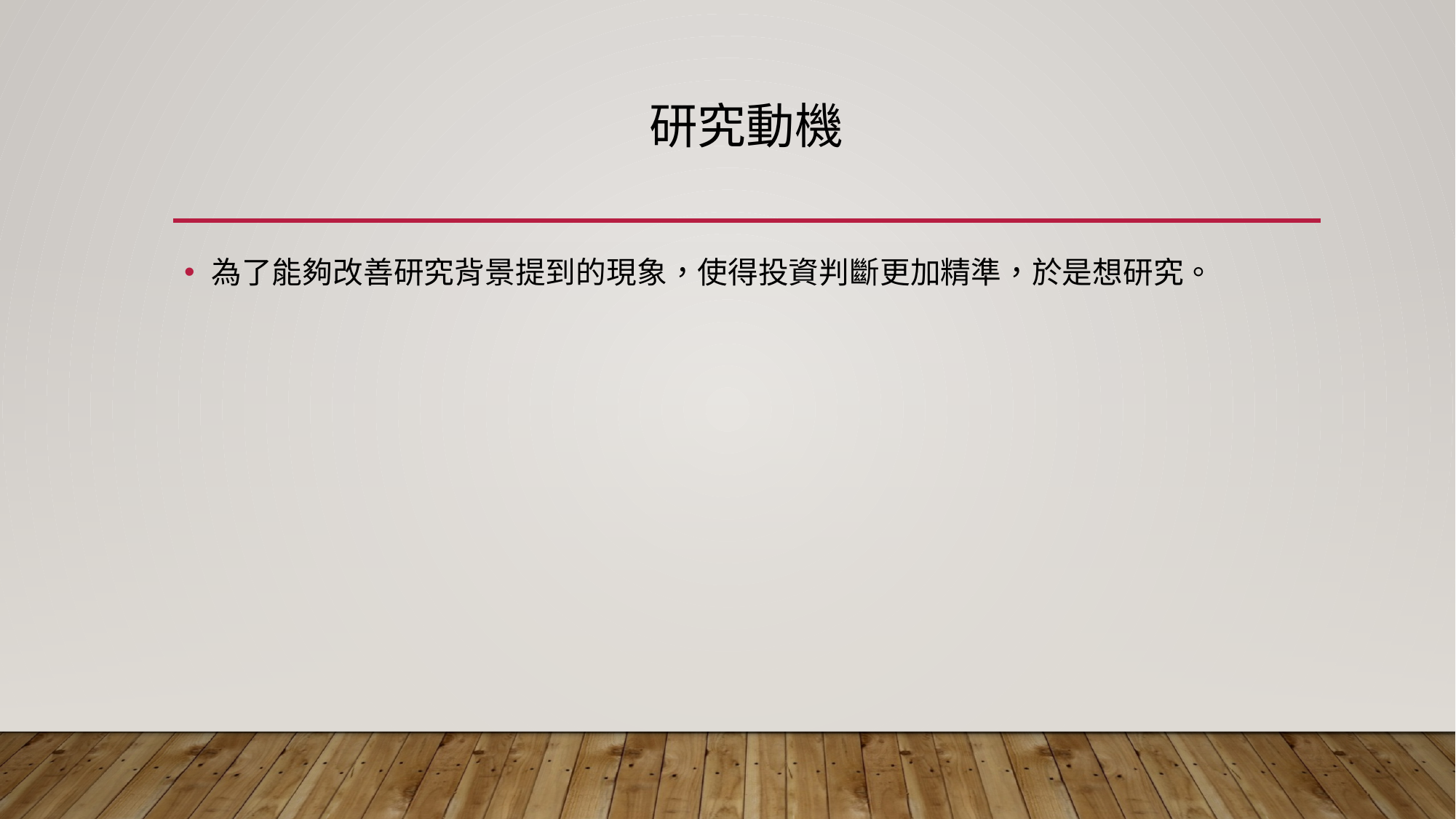

# 研究動機
為了能夠改善研究背景提到的現象，使得投資判斷更加精準，於是想研究。